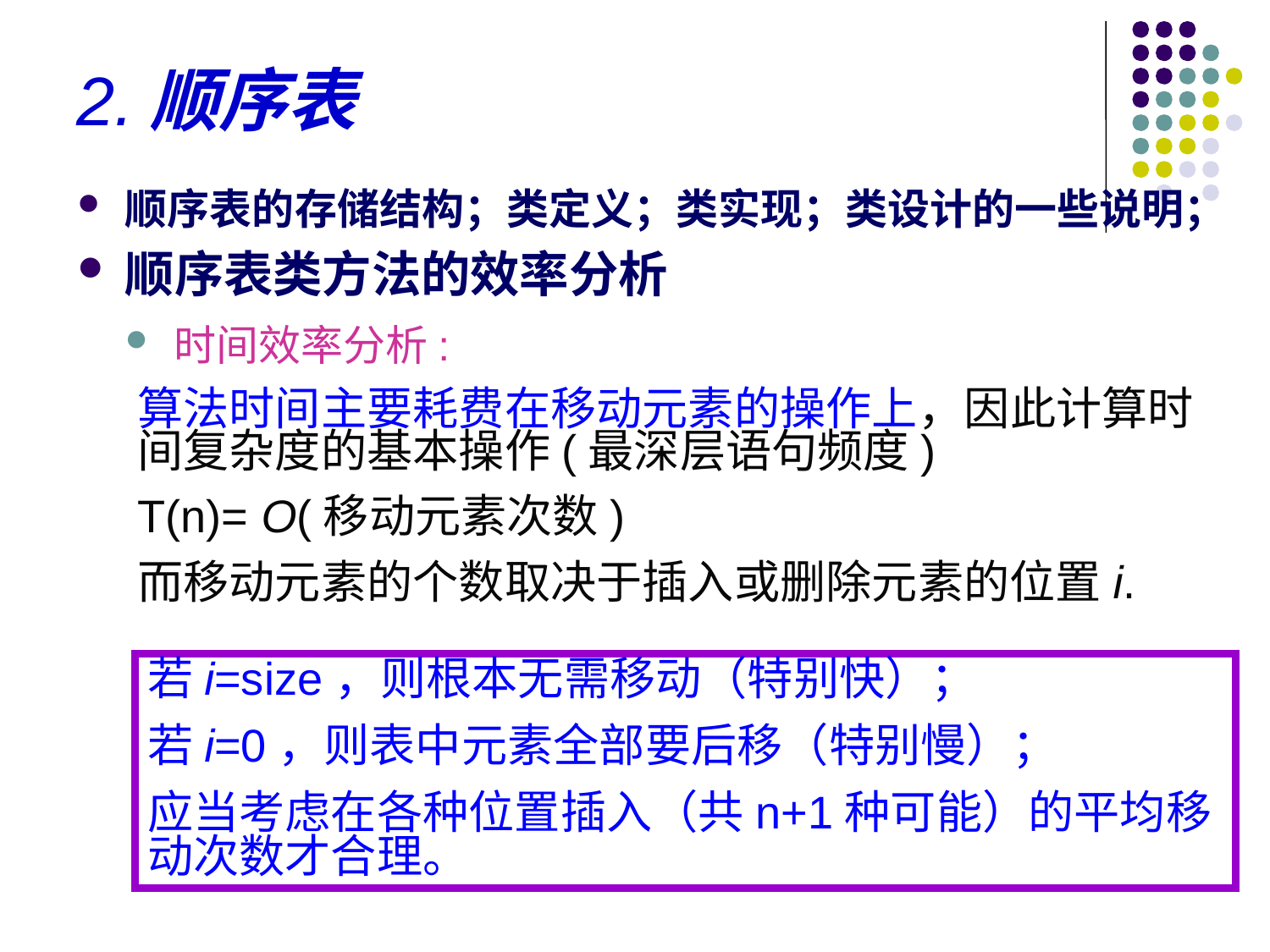

# 2.顺序表
顺序表的存储结构；类定义；类实现；类设计的一些说明；
顺序表类方法的效率分析
时间效率分析:

算法时间主要耗费在移动元素的操作上，因此计算时间复杂度的基本操作(最深层语句频度)
T(n)= O(移动元素次数)
而移动元素的个数取决于插入或删除元素的位置i.
若i=size，则根本无需移动（特别快）；
若i=0，则表中元素全部要后移（特别慢）；
应当考虑在各种位置插入（共n+1种可能）的平均移动次数才合理。